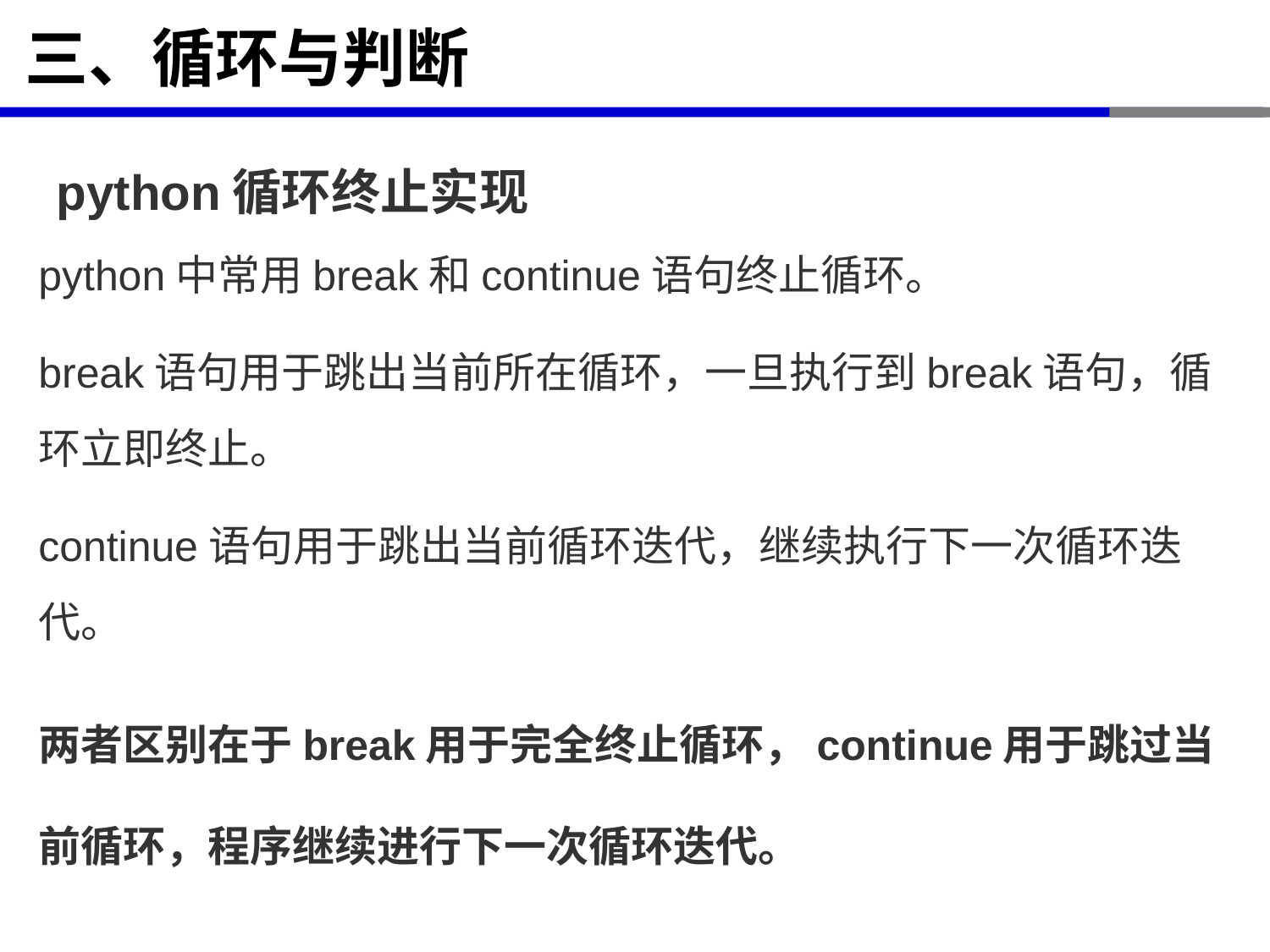

# 三、循环与判断
python循环终止实现
python中常用break和continue语句终止循环。
break语句用于跳出当前所在循环，一旦执行到break语句，循环立即终止。
continue语句用于跳出当前循环迭代，继续执行下一次循环迭代。
两者区别在于break用于完全终止循环，continue用于跳过当前循环，程序继续进行下一次循环迭代。